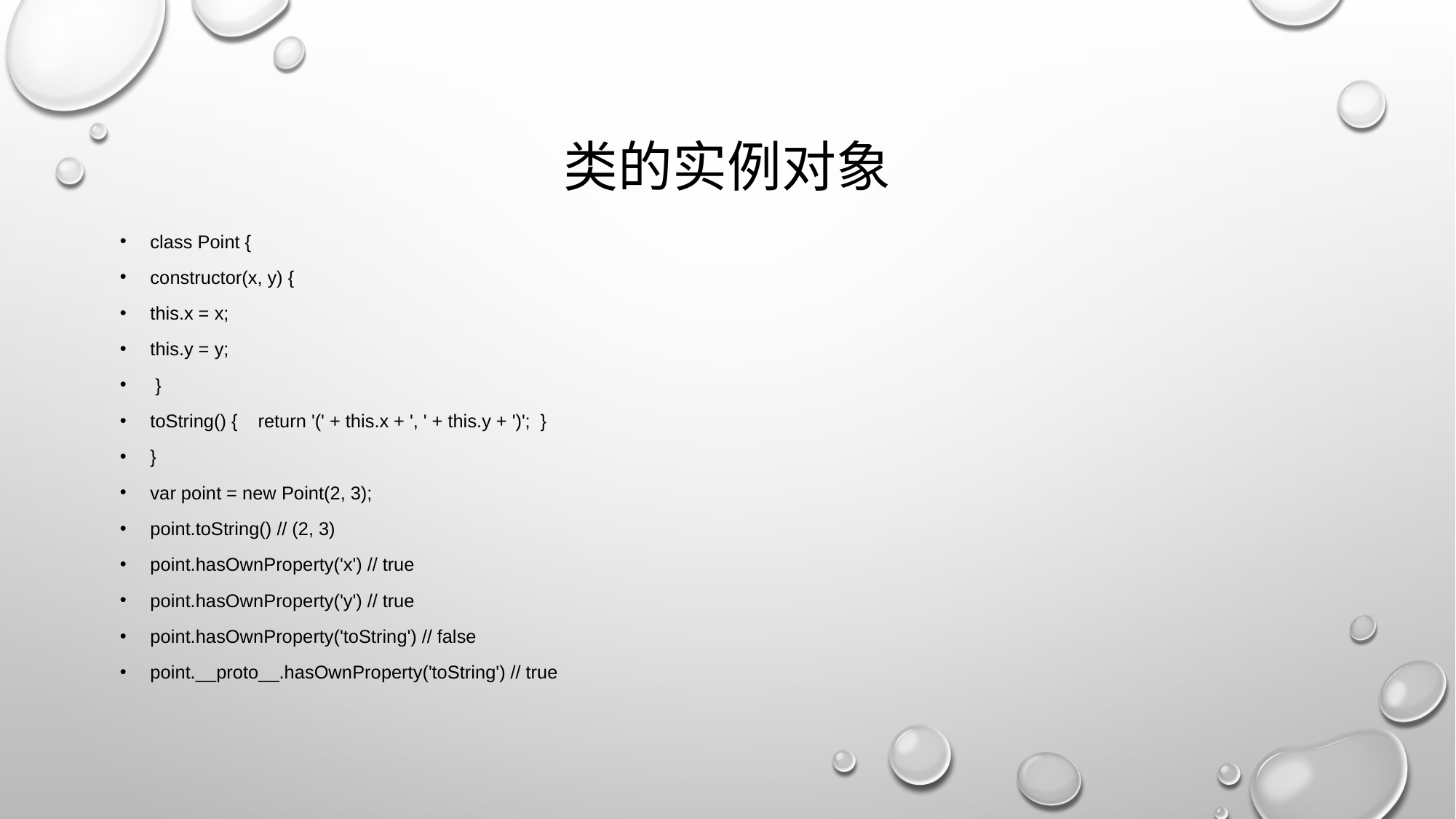

# 类的实例对象
class Point {
constructor(x, y) {
this.x = x;
this.y = y;
 }
toString() {    return '(' + this.x + ', ' + this.y + ')';  }
}
var point = new Point(2, 3);
point.toString() // (2, 3)
point.hasOwnProperty('x') // true
point.hasOwnProperty('y') // true
point.hasOwnProperty('toString') // false
point.__proto__.hasOwnProperty('toString') // true